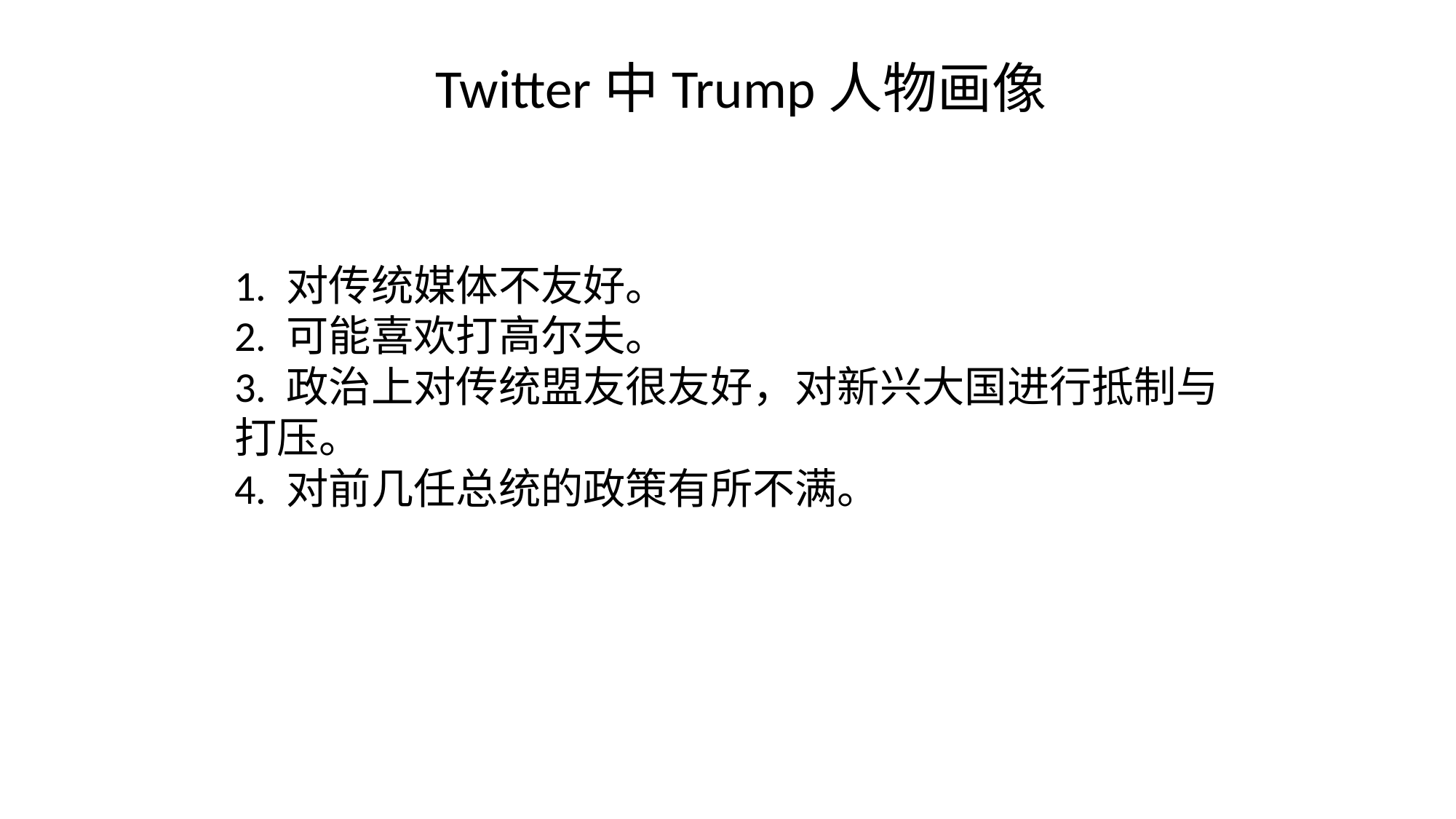

Twitter中Trump人物画像
1. 对传统媒体不友好。
2. 可能喜欢打高尔夫。
3. 政治上对传统盟友很友好，对新兴大国进行抵制与打压。
4. 对前几任总统的政策有所不满。